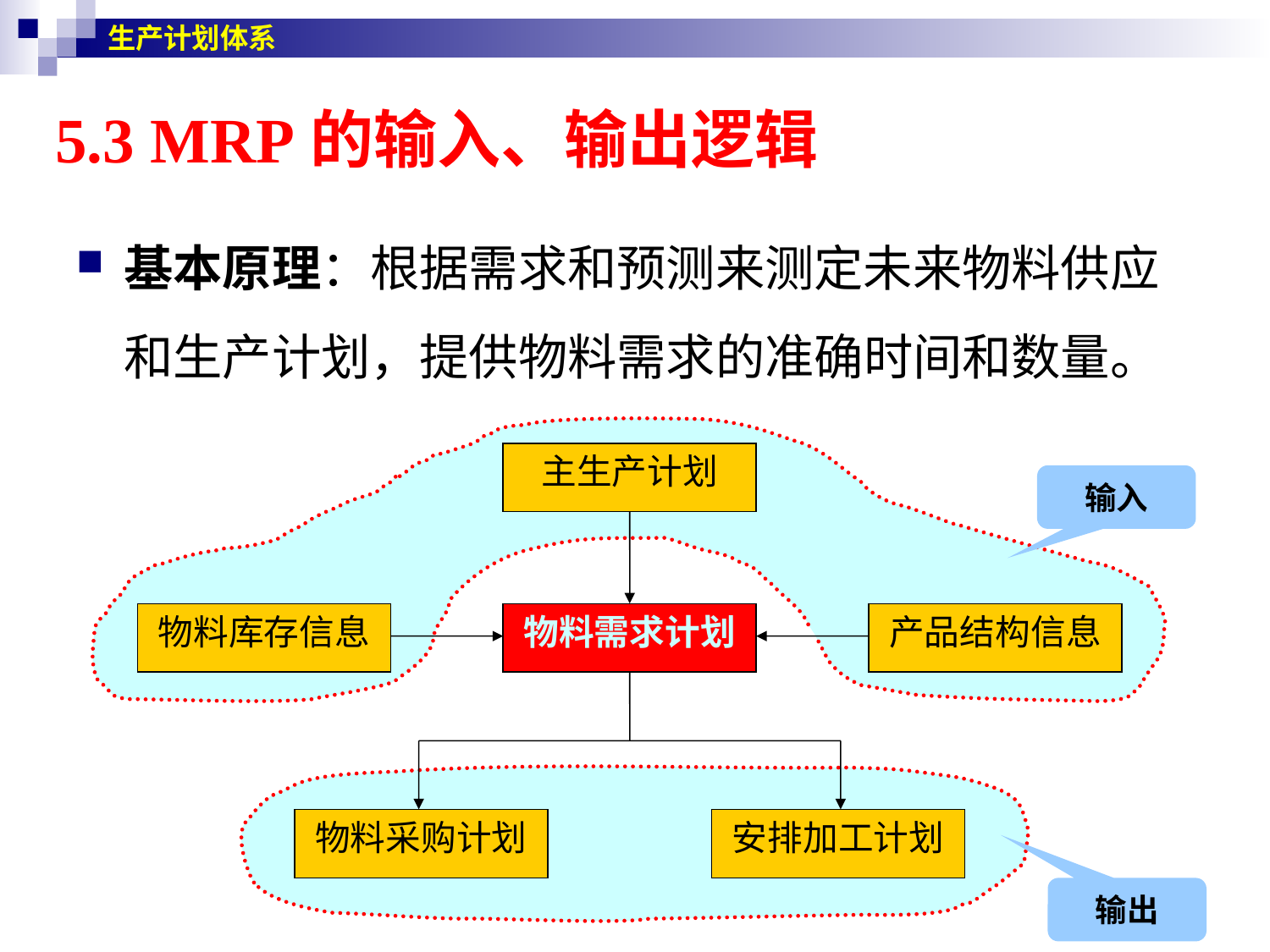

生产计划体系
# 5.3 MRP的输入、输出逻辑
基本原理：根据需求和预测来测定未来物料供应和生产计划，提供物料需求的准确时间和数量。

主生产计划

物料库存信息
物料需求计划
产品结构信息

物料采购计划
安排加工计划
输入

输出